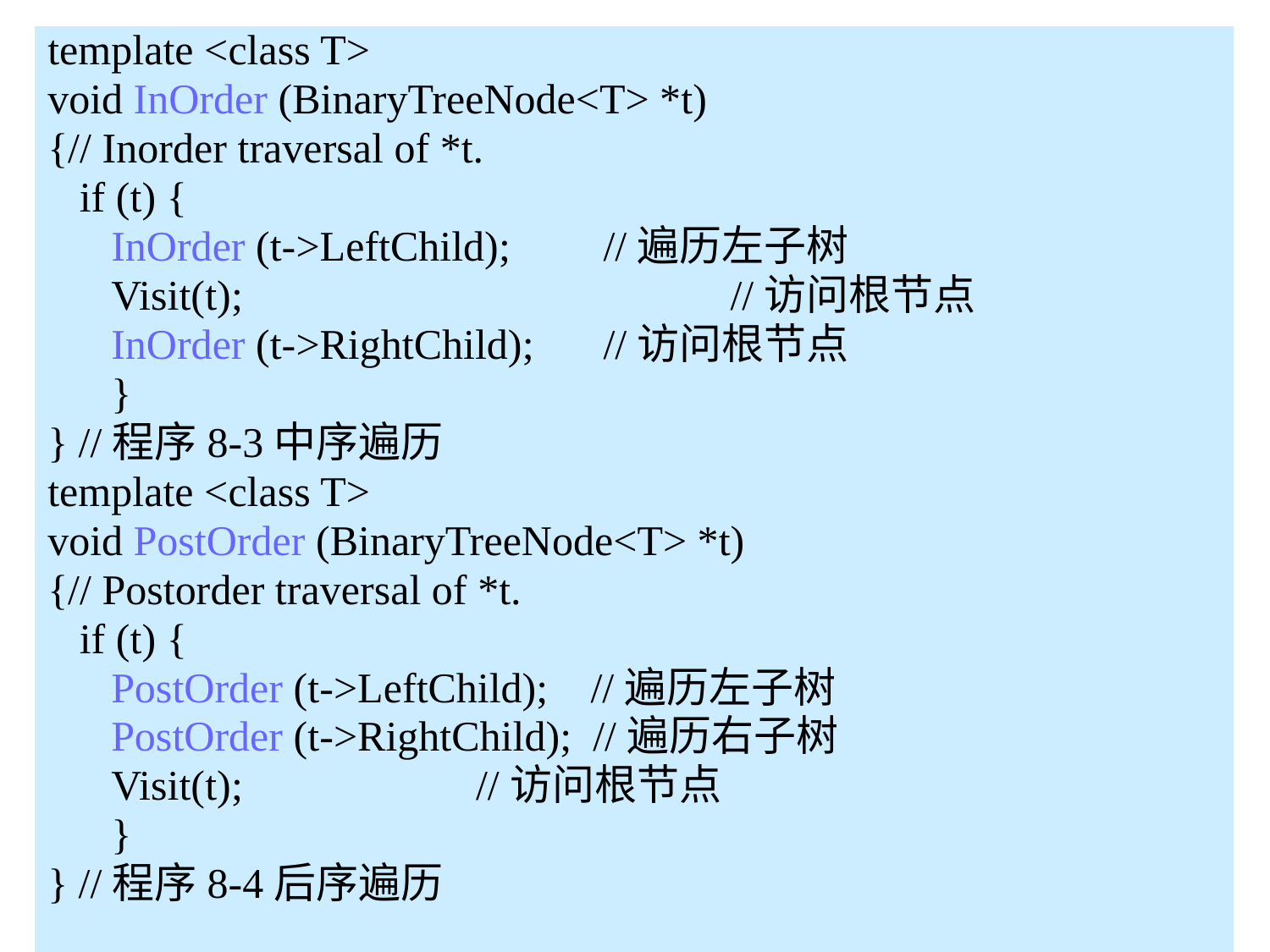

8.6 Binary Trees Traversal
template <class T>
void InOrder (BinaryTreeNode<T> *t)
{// Inorder traversal of *t.
   if (t) {
      InOrder (t->LeftChild); 	//遍历左子树
      Visit(t); 				//访问根节点
      InOrder (t->RightChild); 	//访问根节点
      }
} //程序8-3中序遍历
template <class T>
void PostOrder (BinaryTreeNode<T> *t)
{// Postorder traversal of *t.
   if (t) {
      PostOrder (t->LeftChild);    //遍历左子树
      PostOrder (t->RightChild);  //遍历右子树
      Visit(t);                      //访问根节点
      }
} //程序8-4后序遍历
36